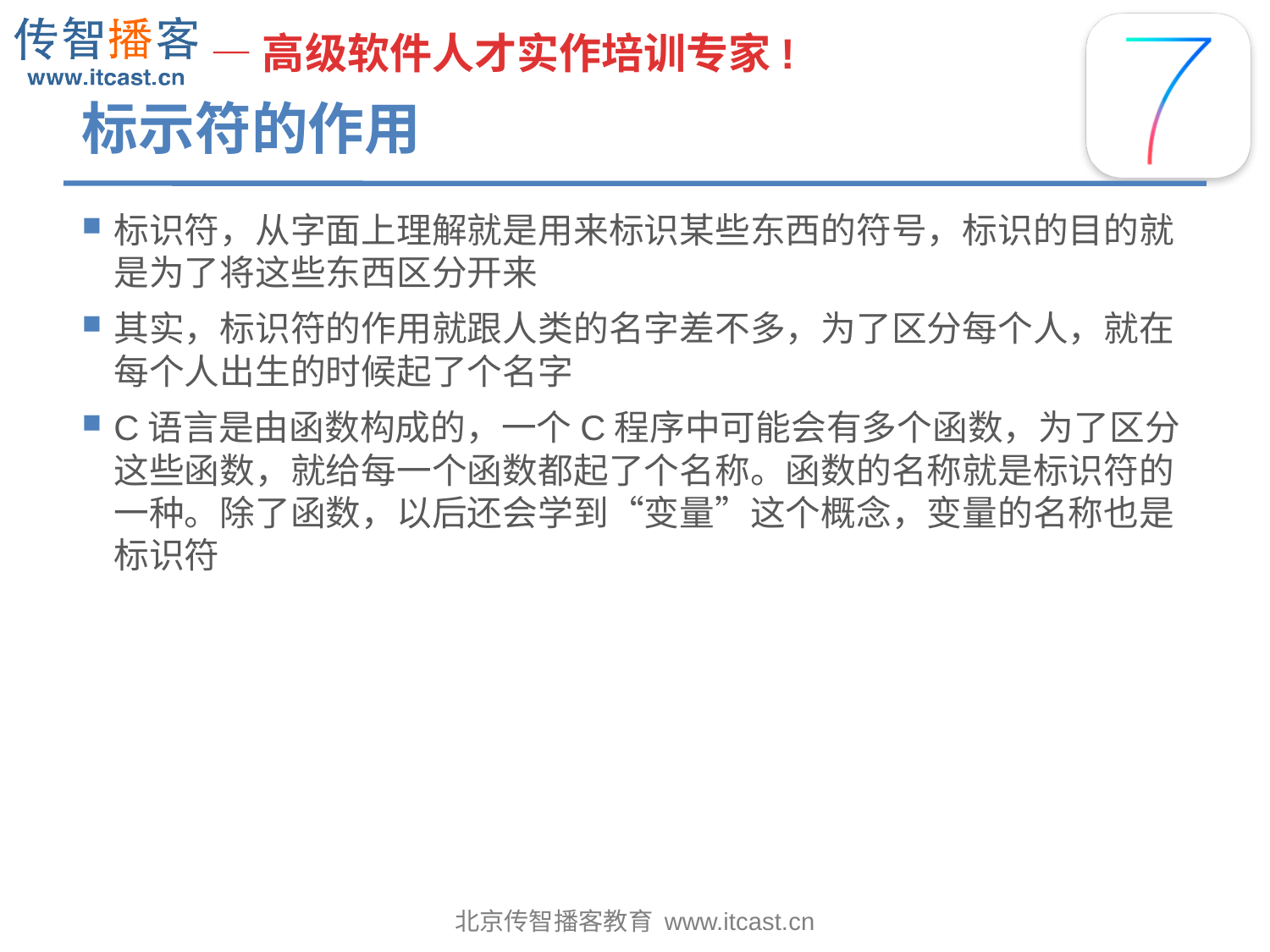

# 标示符的作用
标识符，从字面上理解就是用来标识某些东西的符号，标识的目的就是为了将这些东西区分开来
其实，标识符的作用就跟人类的名字差不多，为了区分每个人，就在每个人出生的时候起了个名字
C语言是由函数构成的，一个C程序中可能会有多个函数，为了区分这些函数，就给每一个函数都起了个名称。函数的名称就是标识符的一种。除了函数，以后还会学到“变量”这个概念，变量的名称也是标识符